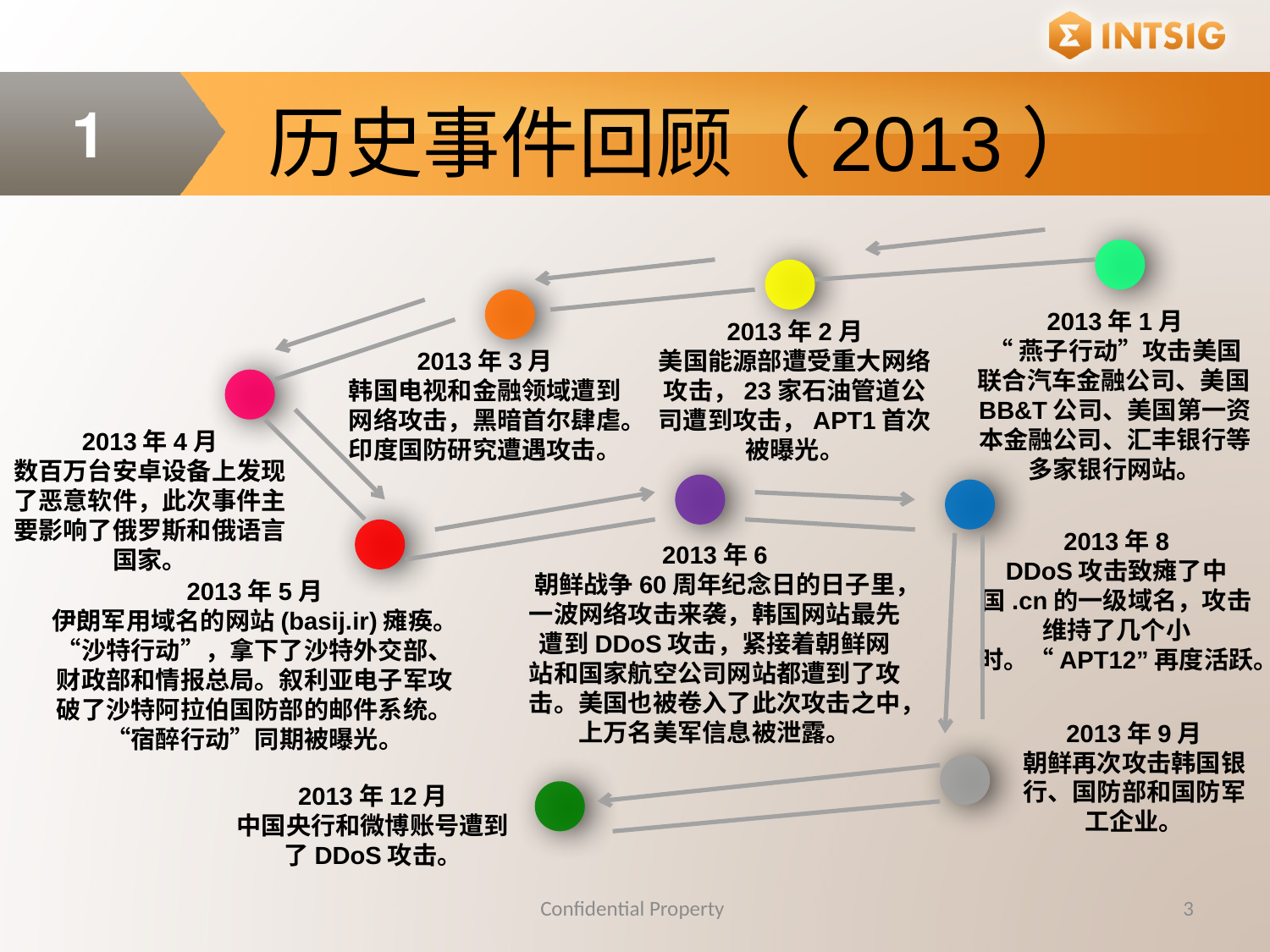

历史事件回顾（2013）
1

2013年1月
“燕子行动”攻击美国联合汽车金融公司、美国BB&T公司、美国第一资本金融公司、汇丰银行等多家银行网站。
2013年2月
美国能源部遭受重大网络攻击，23家石油管道公司遭到攻击，APT1首次被曝光。
2013年3月
韩国电视和金融领域遭到网络攻击，黑暗首尔肆虐。印度国防研究遭遇攻击。

2013年4月
数百万台安卓设备上发现了恶意软件，此次事件主要影响了俄罗斯和俄语言国家。

2013年8
DDoS攻击致瘫了中国.cn的一级域名，攻击维持了几个小时。“APT12”再度活跃。

2013年6
朝鲜战争60周年纪念日的日子里，一波网络攻击来袭，韩国网站最先遭到DDoS攻击，紧接着朝鲜网站和国家航空公司网站都遭到了攻击。美国也被卷入了此次攻击之中，上万名美军信息被泄露。

2013年5月
伊朗军用域名的网站(basij.ir)瘫痪。“沙特行动”，拿下了沙特外交部、财政部和情报总局。叙利亚电子军攻破了沙特阿拉伯国防部的邮件系统。“宿醉行动”同期被曝光。
2013年9月
朝鲜再次攻击韩国银行、国防部和国防军工企业。

2013年12月
中国央行和微博账号遭到了DDoS攻击。

Confidential Property
3